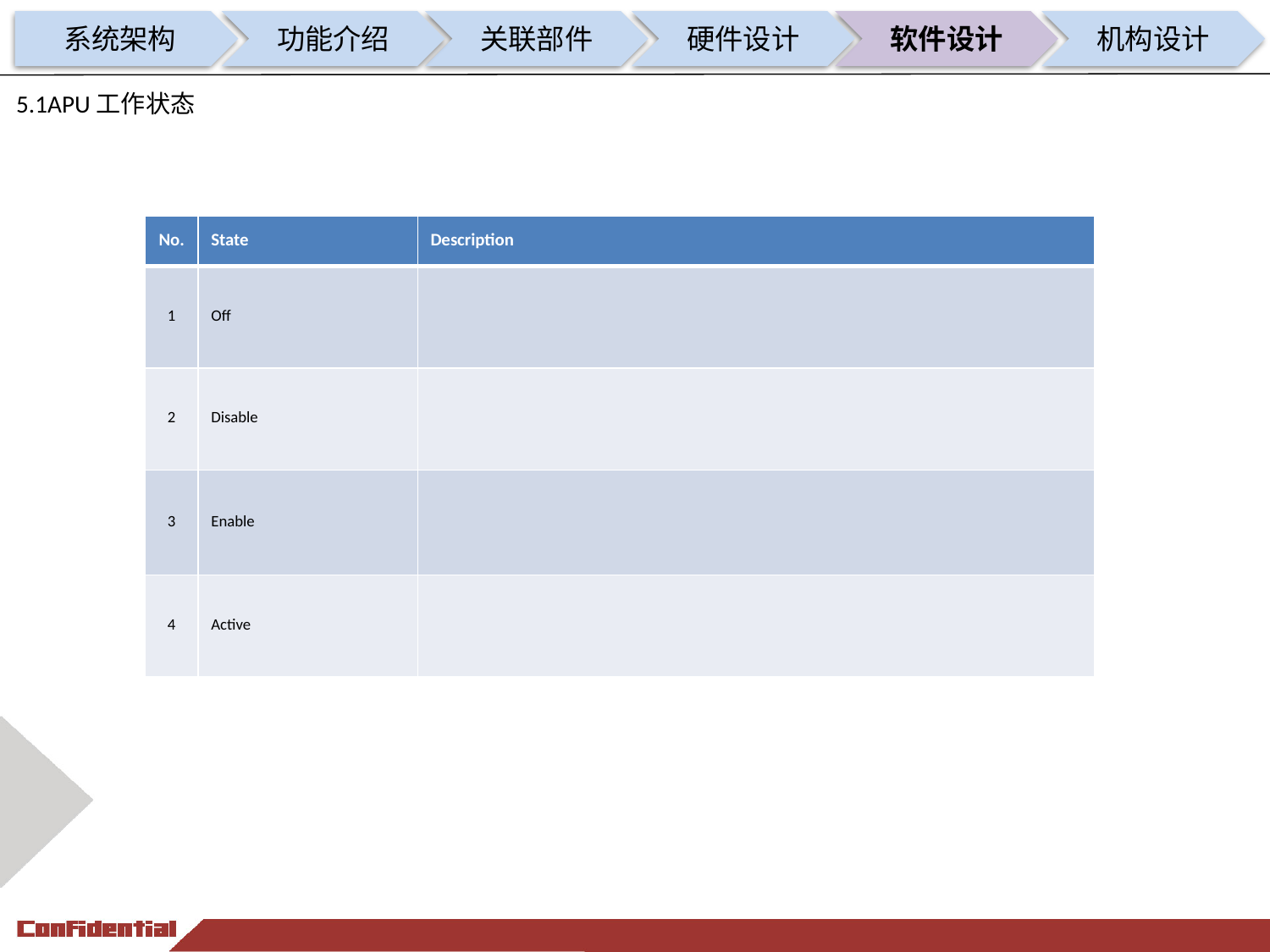

系统架构
功能介绍
关联部件
硬件设计
软件设计
机构设计
5.1APU工作状态
| No. | State | Description |
| --- | --- | --- |
| 1 | Off |  |
| 2 | Disable |  |
| 3 | Enable |  |
| 4 | Active |  |